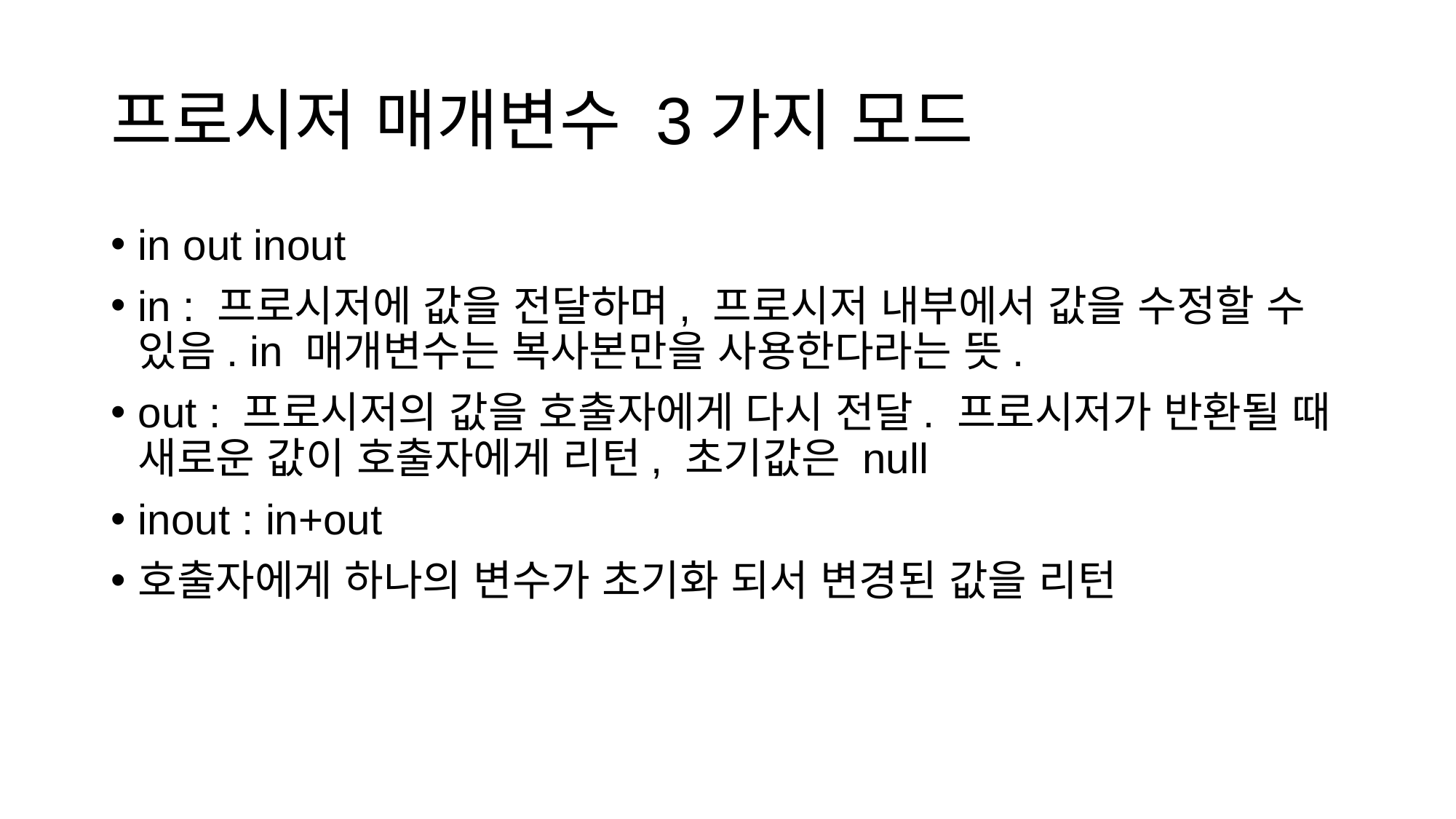

# 프로시저 매개변수 3가지 모드
in out inout
in : 프로시저에 값을 전달하며, 프로시저 내부에서 값을 수정할 수 있음. in 매개변수는 복사본만을 사용한다라는 뜻.
out : 프로시저의 값을 호출자에게 다시 전달. 프로시저가 반환될 때 새로운 값이 호출자에게 리턴, 초기값은 null
inout : in+out
호출자에게 하나의 변수가 초기화 되서 변경된 값을 리턴